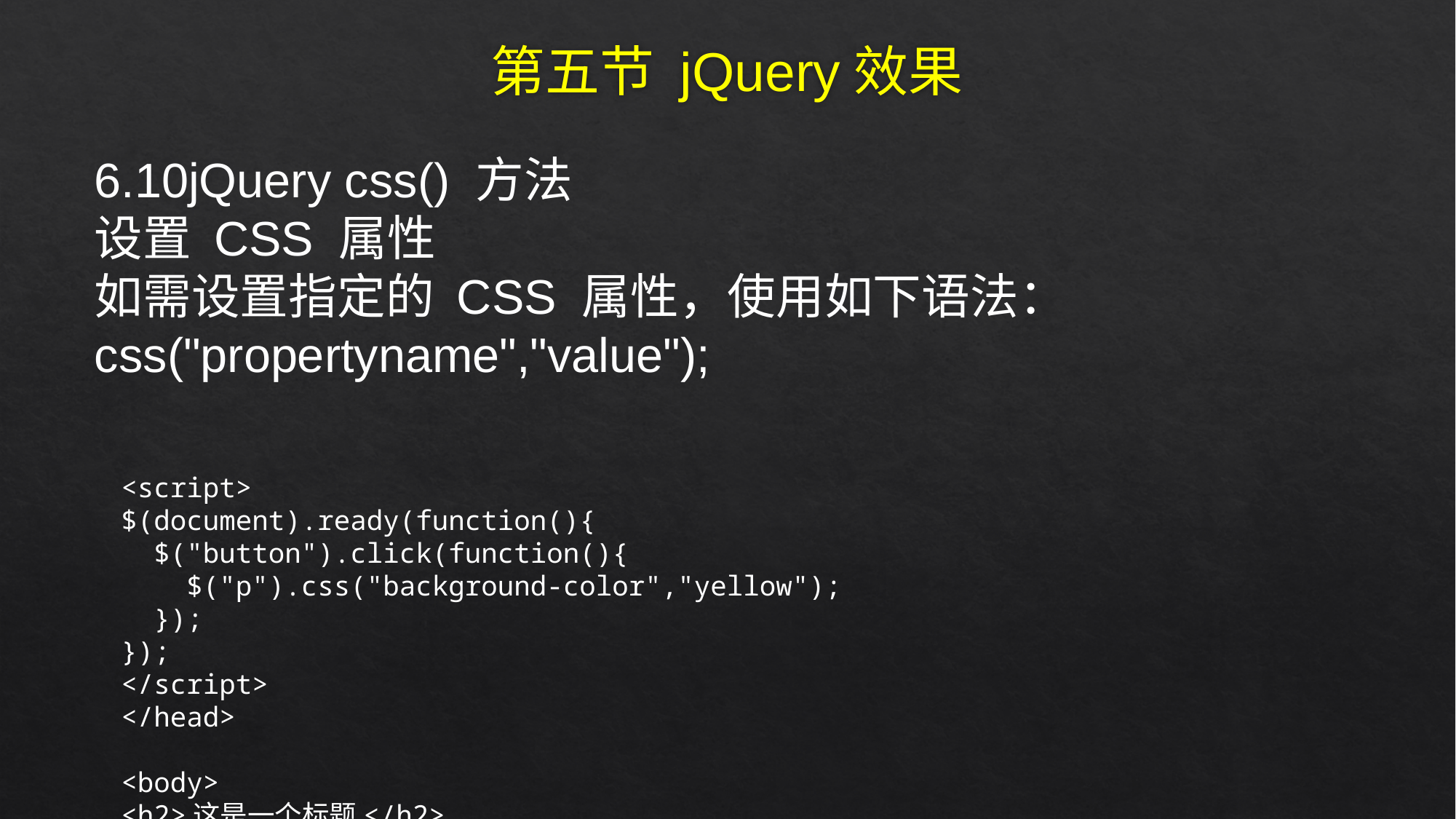

# 第五节 jQuery效果
6.10jQuery css() 方法
设置 CSS 属性
如需设置指定的 CSS 属性，使用如下语法：
css("propertyname","value");

<script>
$(document).ready(function(){
  $("button").click(function(){
    $("p").css("background-color","yellow");
  });
});
</script>
</head>

<body>
<h2>这是一个标题</h2>
<p style="background-color:#ff0000">这是一个段落。</p>
<p style="background-color:#00ff00">这是一个段落。</p>
<p style="background-color:#0000ff">这是一个段落。</p>
<p>这是一个段落。</p>
<button>设置 p 元素的 background-color </button>
</body>